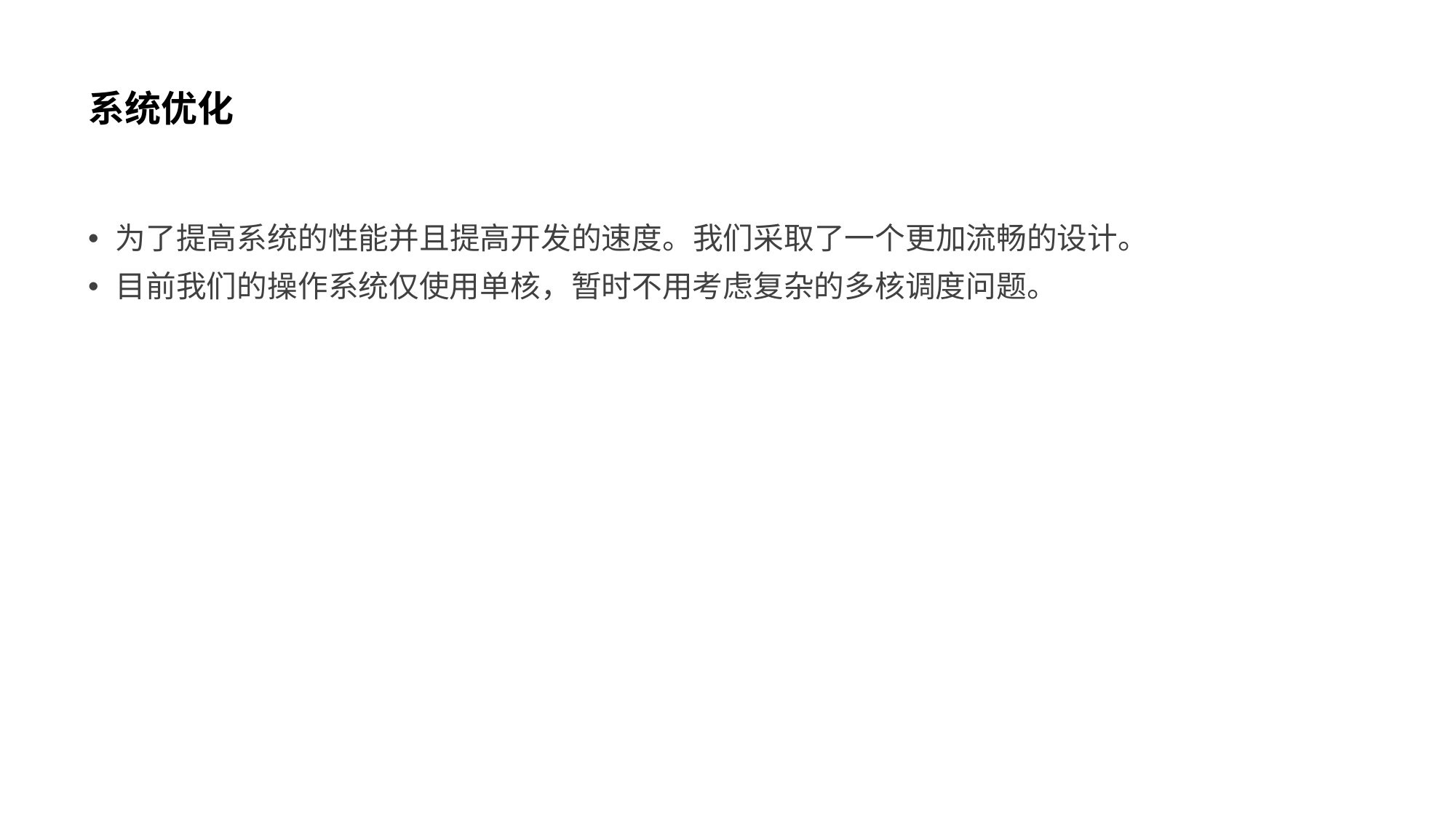

# 系统优化
为了提高系统的性能并且提高开发的速度。我们采取了一个更加流畅的设计。
目前我们的操作系统仅使用单核，暂时不用考虑复杂的多核调度问题。